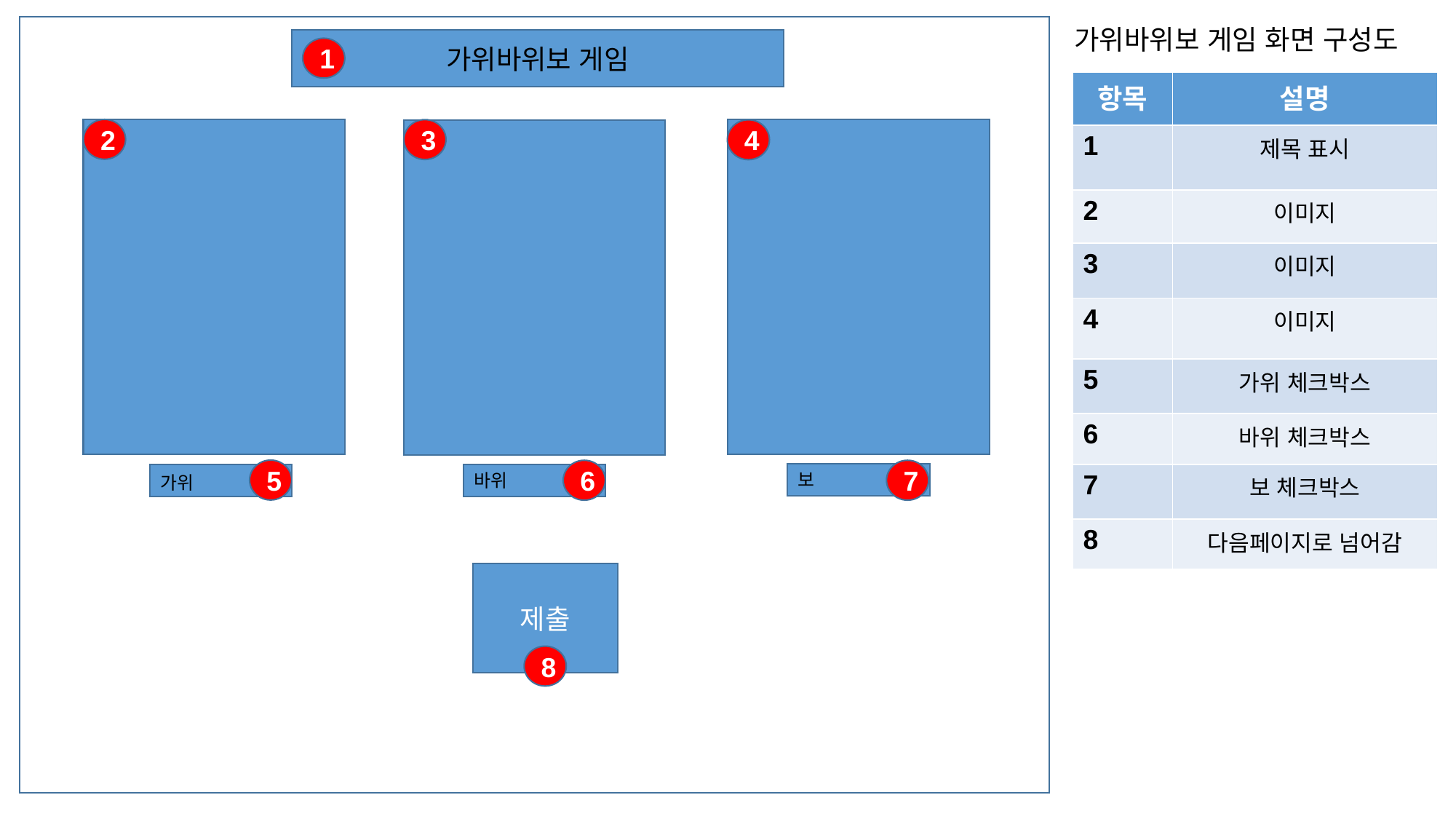

가위바위보 게임 화면 구성도

가위바위보 게임
1
| 항목 | 설명 |
| --- | --- |
| 1 | 제목 표시 |
| 2 | 이미지 |
| 3 | 이미지 |
| 4 | 이미지 |
| 5 | 가위 체크박스 |
| 6 | 바위 체크박스 |
| 7 | 보 체크박스 |
| 8 | 다음페이지로 넘어감 |

2

3
4

5
6
7
보

바위

가위
제출
8